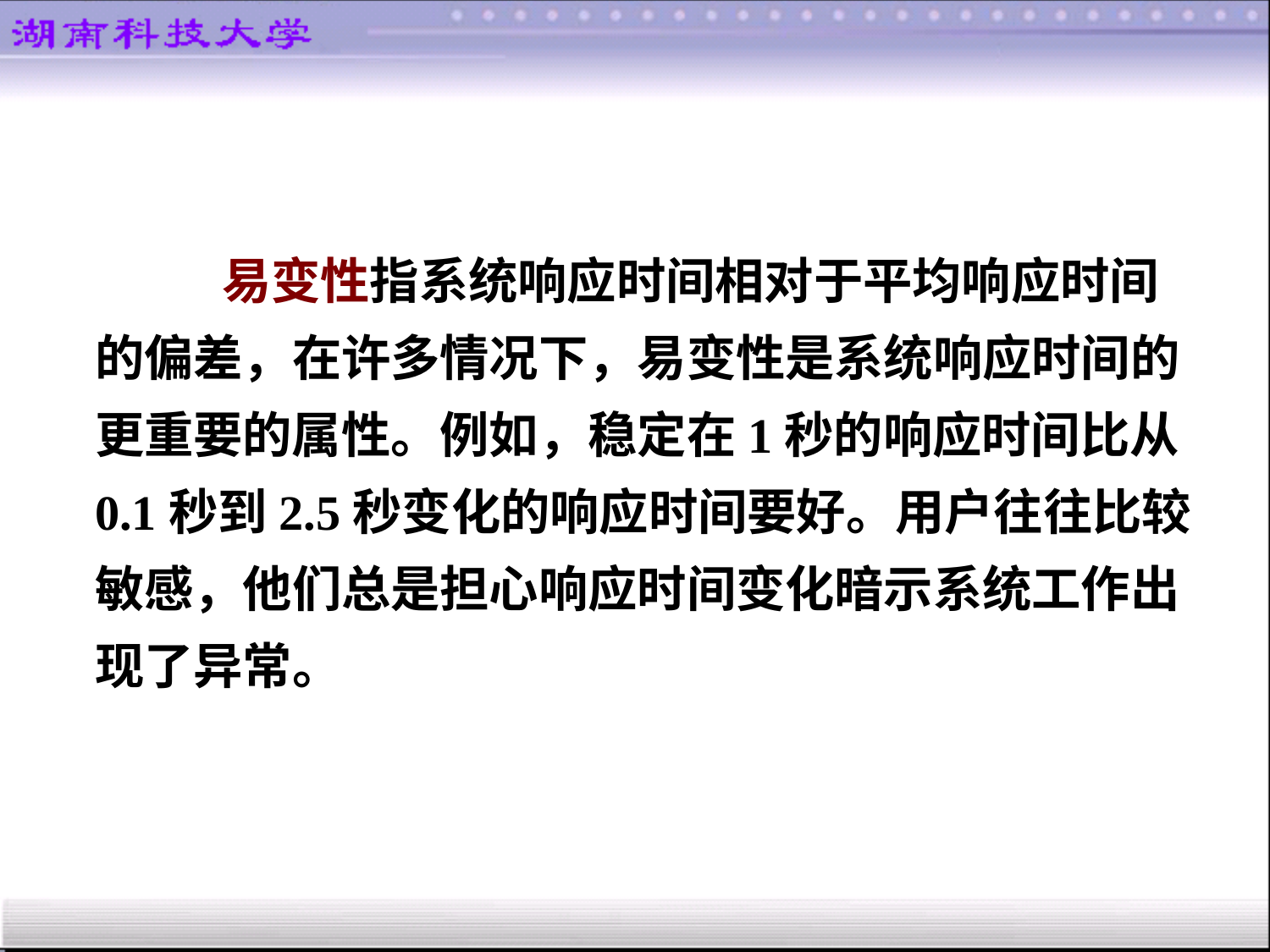

易变性指系统响应时间相对于平均响应时间的偏差，在许多情况下，易变性是系统响应时间的更重要的属性。例如，稳定在1秒的响应时间比从0.1秒到2.5秒变化的响应时间要好。用户往往比较敏感，他们总是担心响应时间变化暗示系统工作出现了异常。